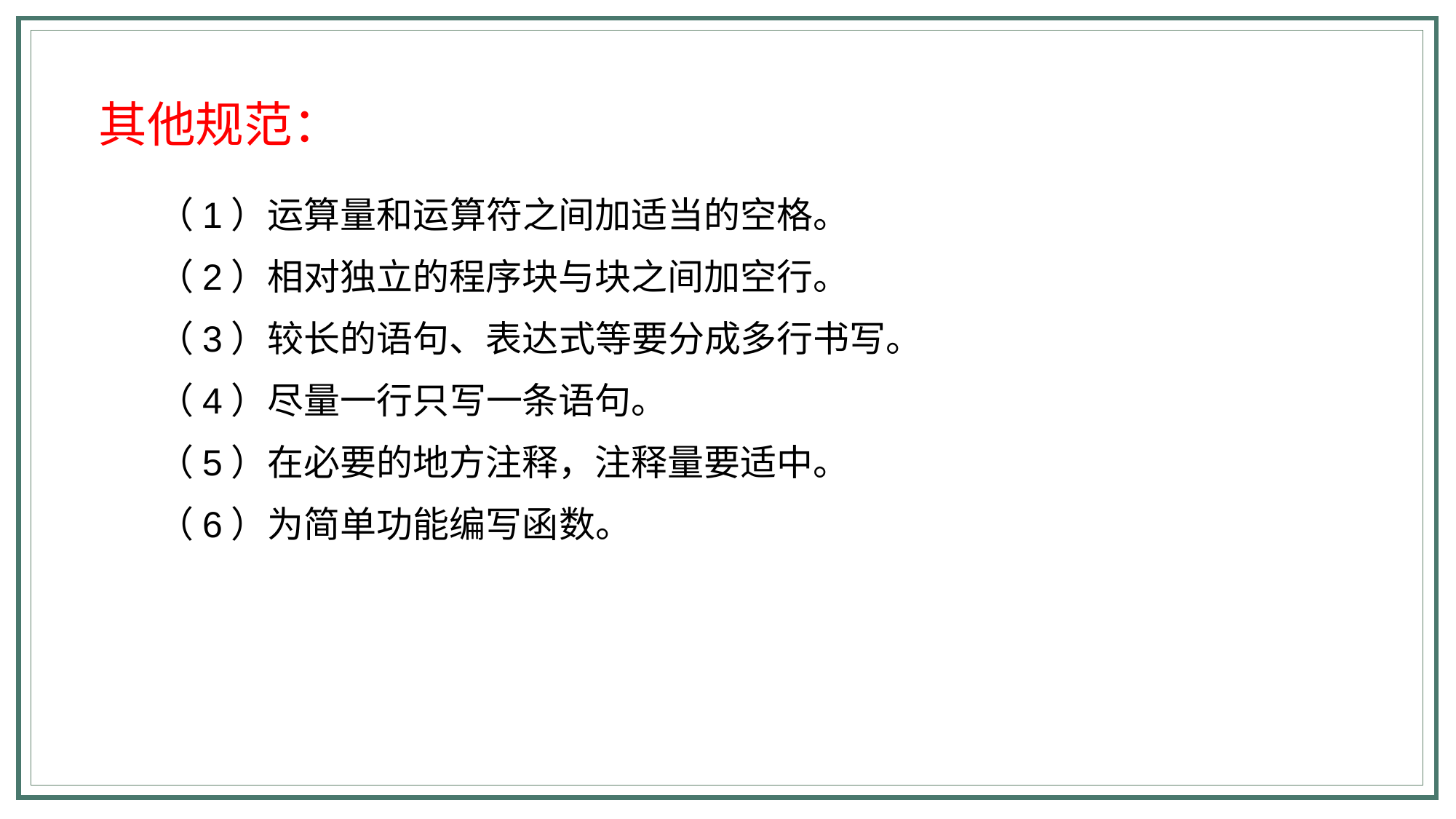

其他规范：

（1）运算量和运算符之间加适当的空格。
（2）相对独立的程序块与块之间加空行。
（3）较长的语句、表达式等要分成多行书写。
（4）尽量一行只写一条语句。
（5）在必要的地方注释，注释量要适中。
（6）为简单功能编写函数。